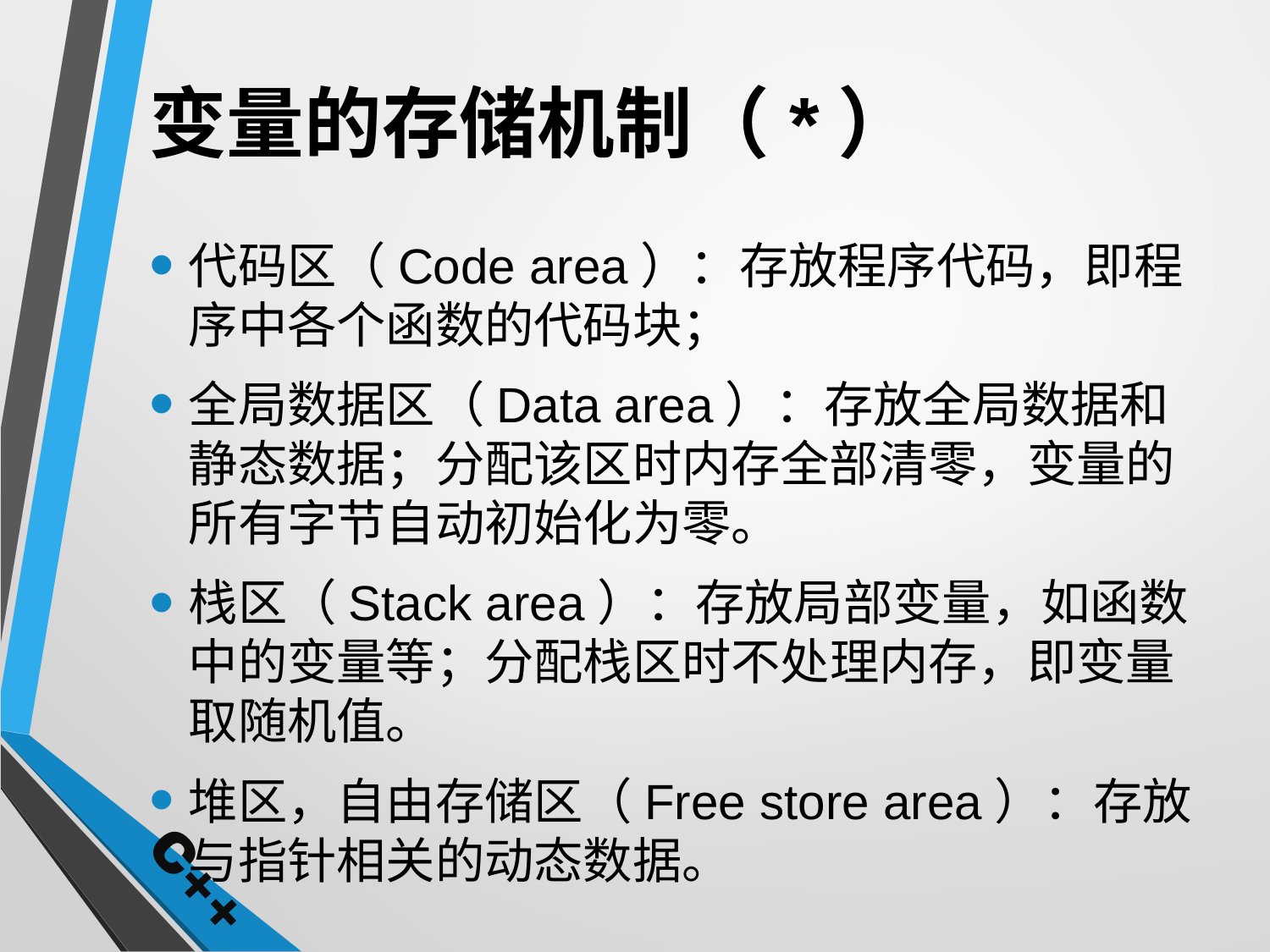

# 变量的存储机制（*）
代码区（Code area）：存放程序代码，即程序中各个函数的代码块；
全局数据区（Data area）：存放全局数据和静态数据；分配该区时内存全部清零，变量的所有字节自动初始化为零。
栈区（Stack area）：存放局部变量，如函数中的变量等；分配栈区时不处理内存，即变量取随机值。
堆区，自由存储区（Free store area）：存放与指针相关的动态数据。